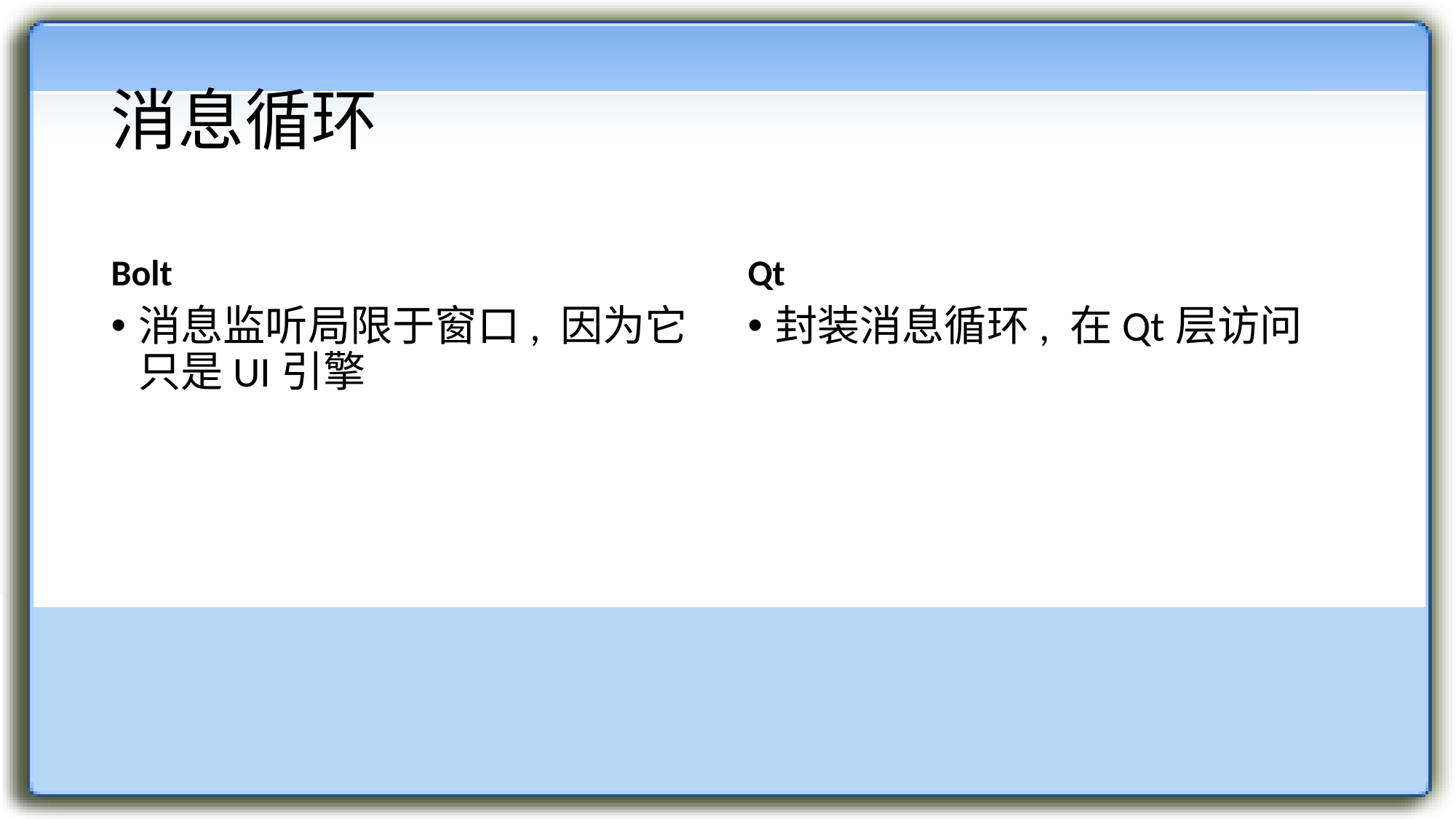

# 消息循环
Bolt
Qt
消息监听局限于窗口, 因为它只是UI引擎
封装消息循环, 在Qt层访问